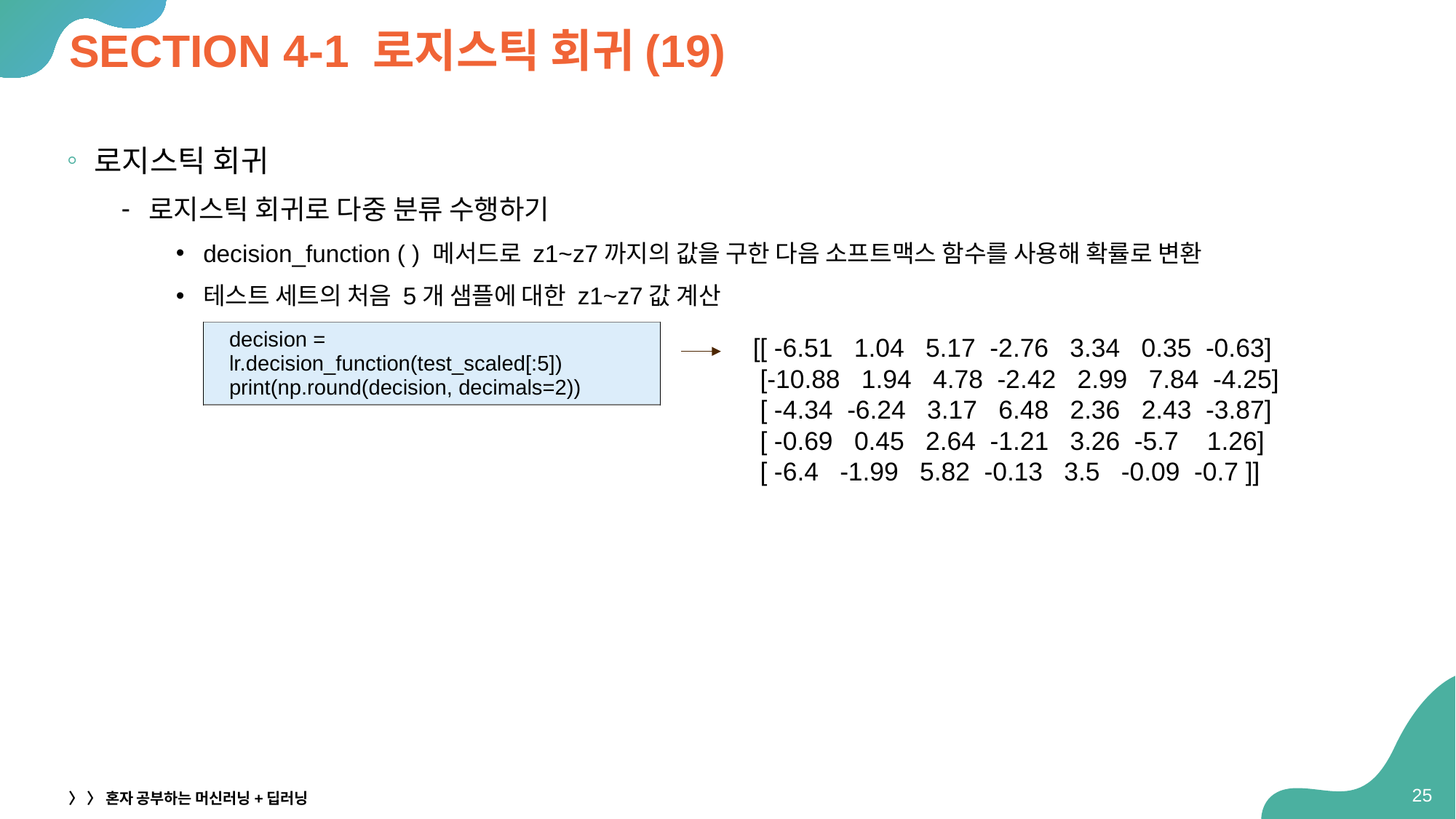

# SECTION 4-1 로지스틱 회귀(19)
로지스틱 회귀
로지스틱 회귀로 다중 분류 수행하기
decision_function ( ) 메서드로 z1~z7까지의 값을 구한 다음 소프트맥스 함수를 사용해 확률로 변환
테스트 세트의 처음 5개 샘플에 대한 z1~z7값 계산
| decision = lr.decision\_function(test\_scaled[:5]) print(np.round(decision, decimals=2)) |
| --- |
[[ -6.51   1.04   5.17  -2.76   3.34   0.35  -0.63]
 [-10.88   1.94   4.78  -2.42   2.99   7.84  -4.25]
 [ -4.34  -6.24   3.17   6.48   2.36   2.43  -3.87]
 [ -0.69   0.45   2.64  -1.21   3.26  -5.7    1.26]
 [ -6.4   -1.99   5.82  -0.13   3.5   -0.09  -0.7 ]]
25
〉 〉 혼자 공부하는 머신러닝+딥러닝